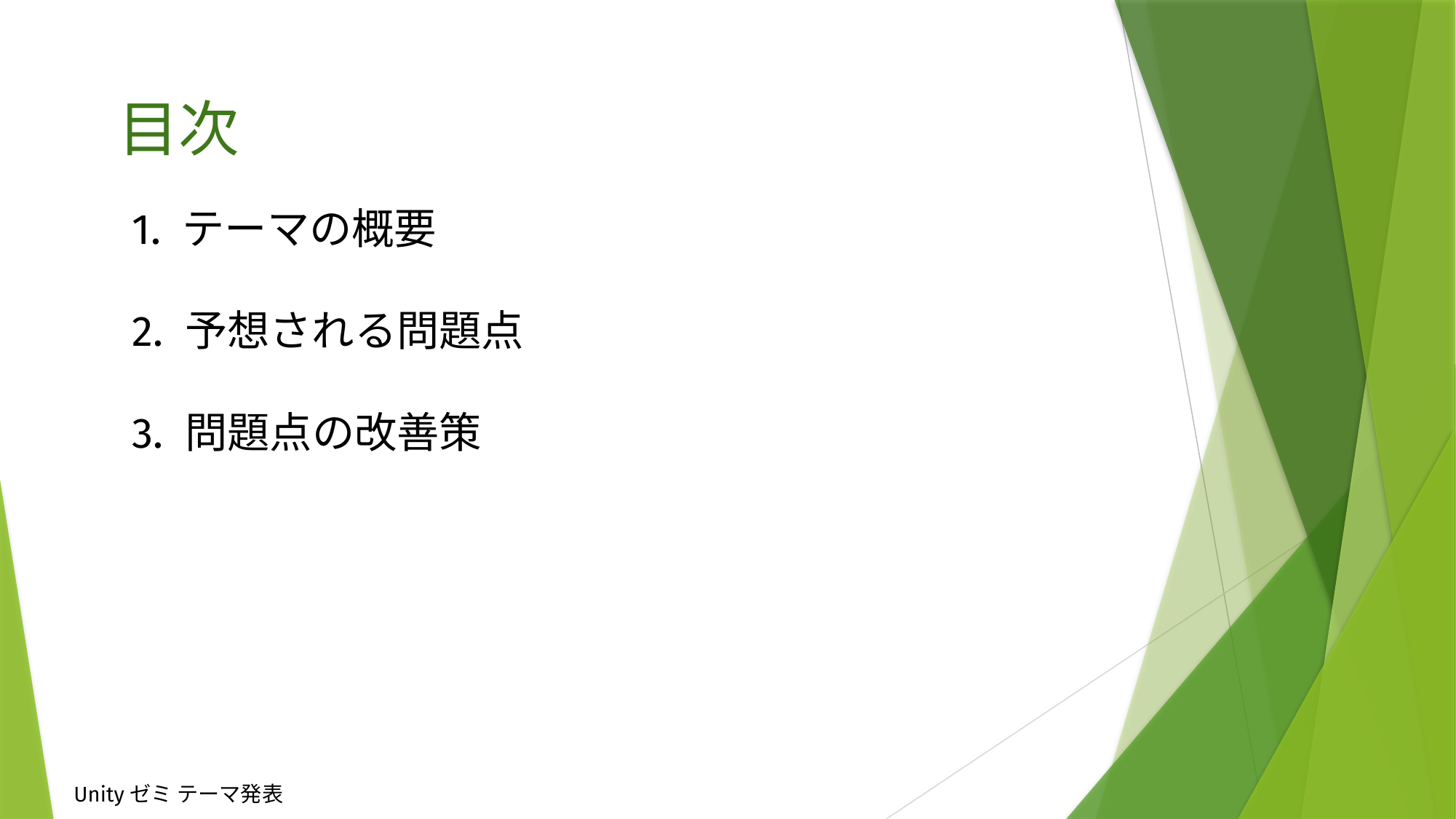

目次
1. テーマの概要

2. 予想される問題点

3. 問題点の改善策
Unityゼミ テーマ発表